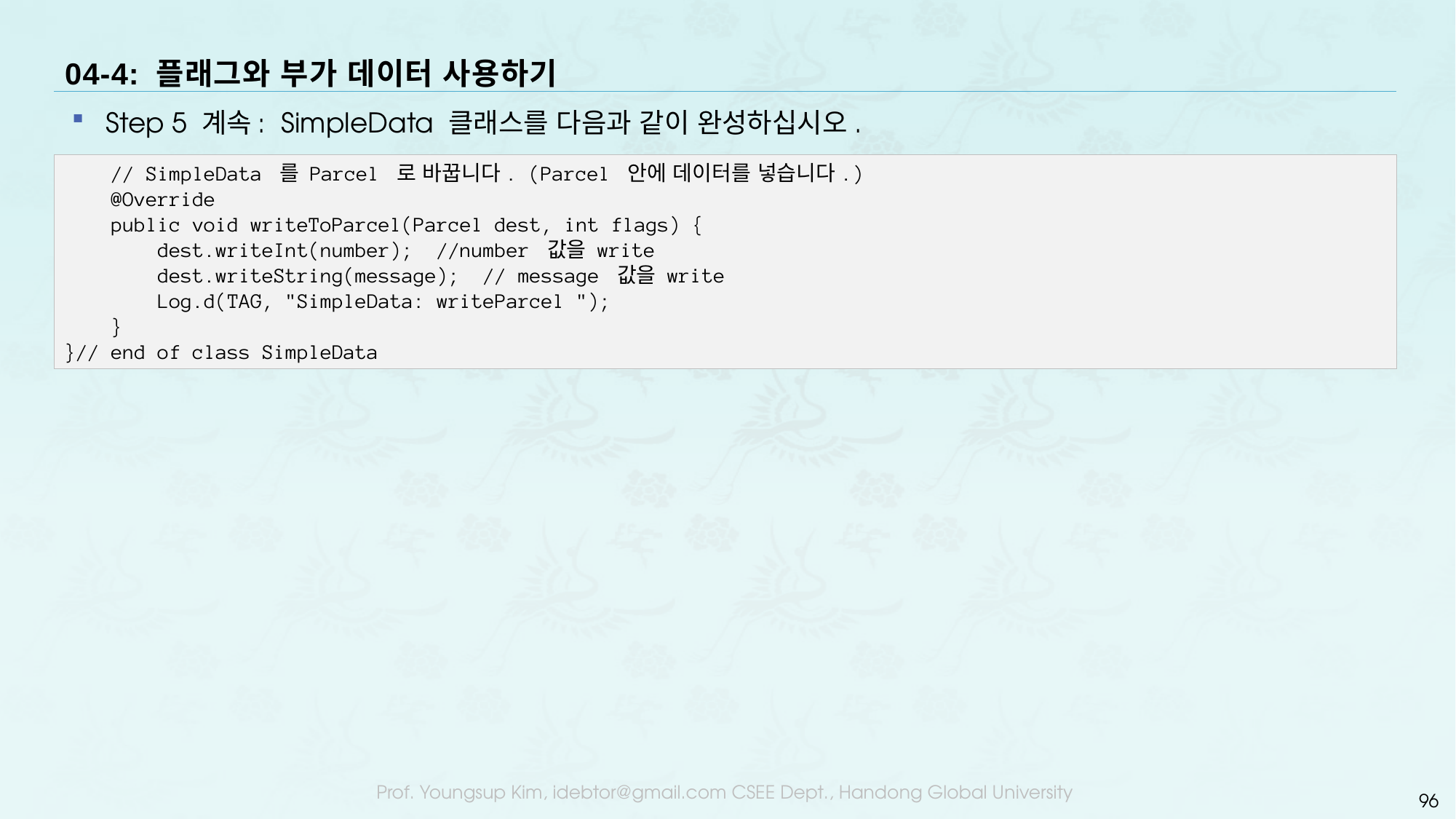

# 04-4: 플래그와 부가 데이터 사용하기
Step 5 계속:  SimpleData 클래스를 다음과 같이 완성하십시오.

    // SimpleData 를 Parcel 로 바꿉니다. (Parcel 안에 데이터를 넣습니다.)
    @Override
    public void writeToParcel(Parcel dest, int flags) {
        dest.writeInt(number);  //number 값을 write
        dest.writeString(message);  // message 값을 write
        Log.d(TAG, "SimpleData: writeParcel ");
    }
}// end of class SimpleData
96